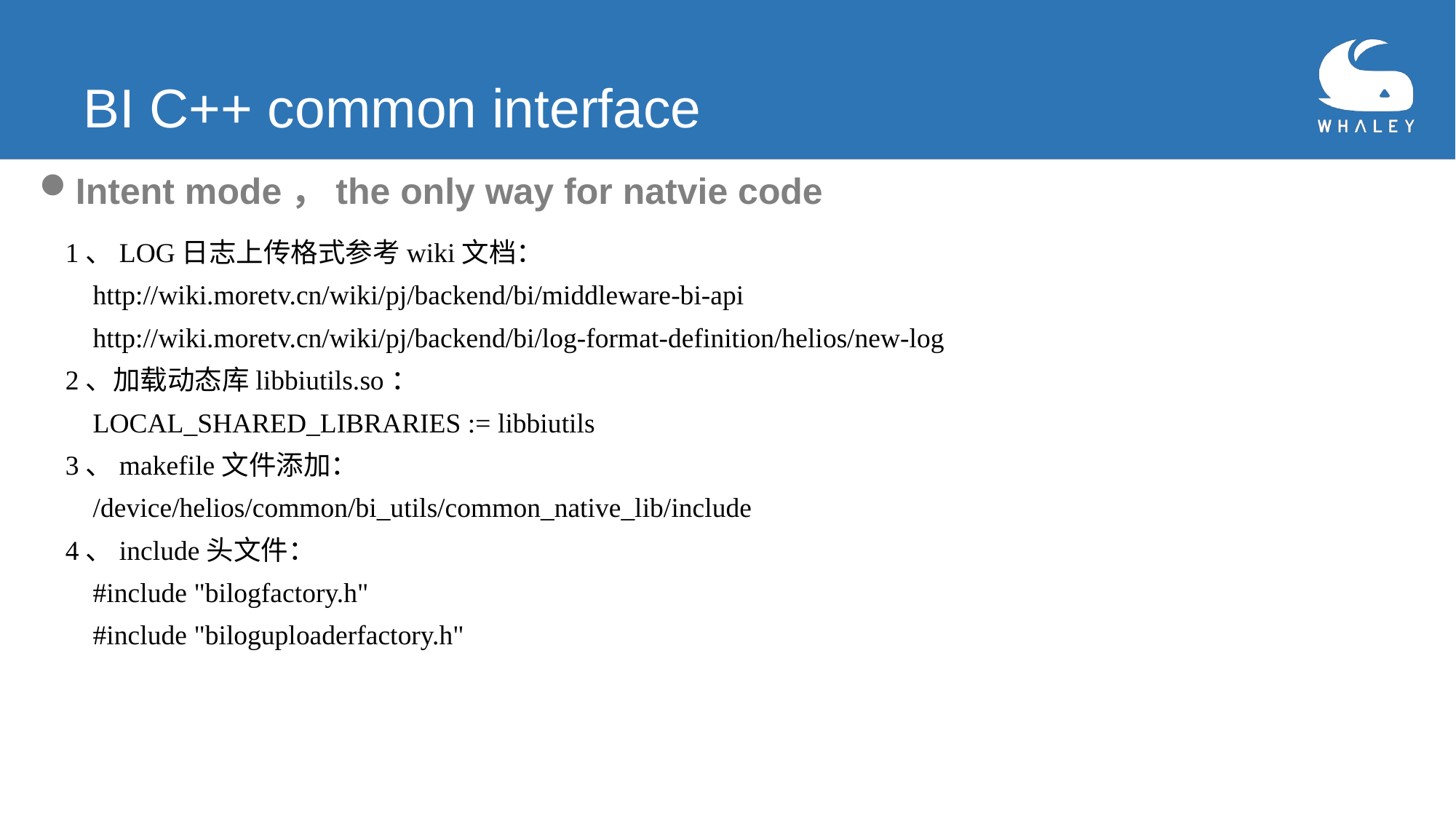

# BI C++ common interface
Intent mode，the only way for natvie code
1、LOG日志上传格式参考wiki文档：
    http://wiki.moretv.cn/wiki/pj/backend/bi/middleware-bi-api
    http://wiki.moretv.cn/wiki/pj/backend/bi/log-format-definition/helios/new-log
2、加载动态库libbiutils.so：
    LOCAL_SHARED_LIBRARIES := libbiutils
3、makefile文件添加：
    /device/helios/common/bi_utils/common_native_lib/include
4、include头文件：
    #include "bilogfactory.h"
    #include "biloguploaderfactory.h"